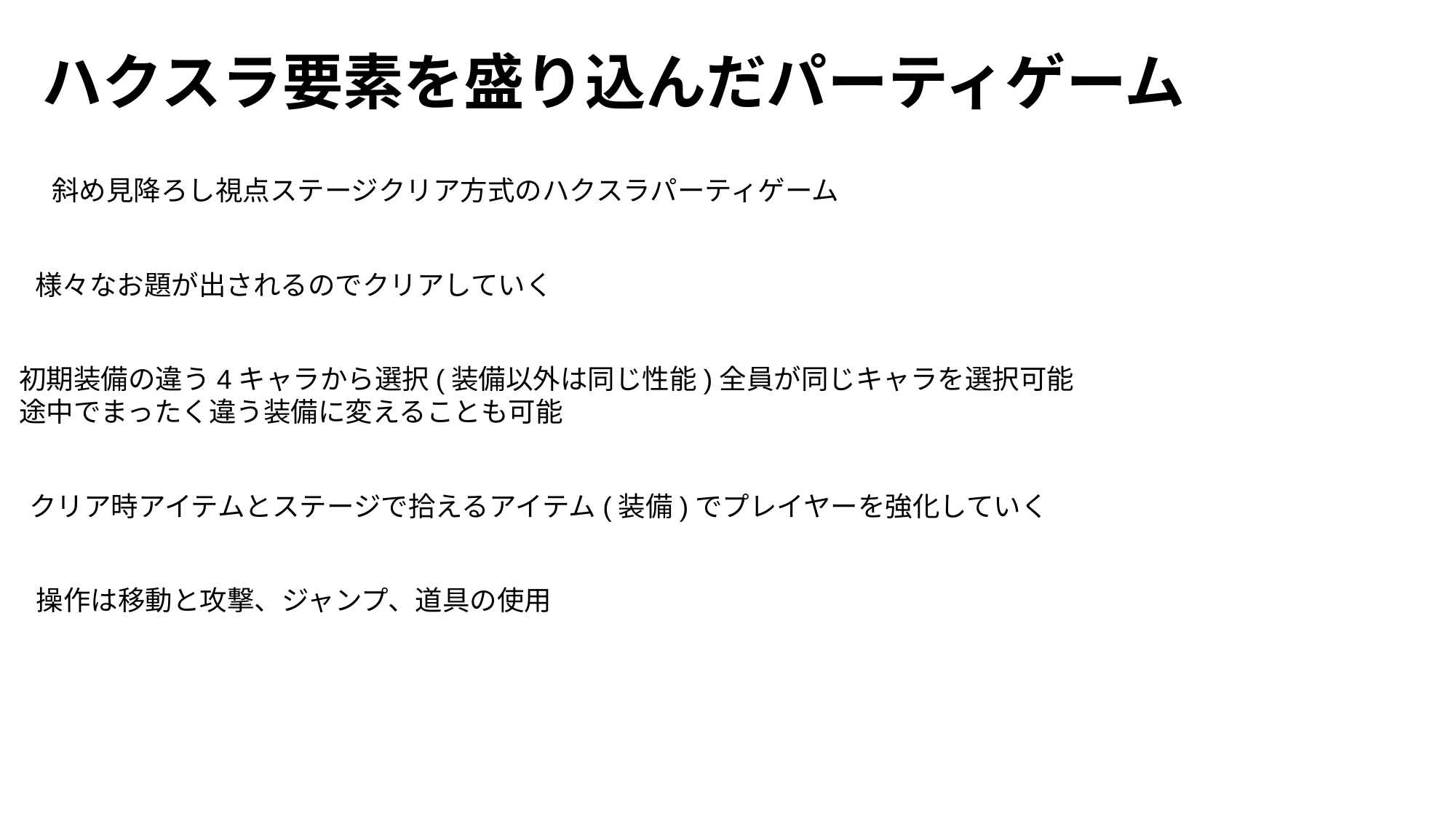

ハクスラ要素を盛り込んだパーティゲーム
斜め見降ろし視点ステージクリア方式のハクスラパーティゲーム
様々なお題が出されるのでクリアしていく
初期装備の違う4キャラから選択(装備以外は同じ性能)全員が同じキャラを選択可能
途中でまったく違う装備に変えることも可能
クリア時アイテムとステージで拾えるアイテム(装備)でプレイヤーを強化していく
操作は移動と攻撃、ジャンプ、道具の使用